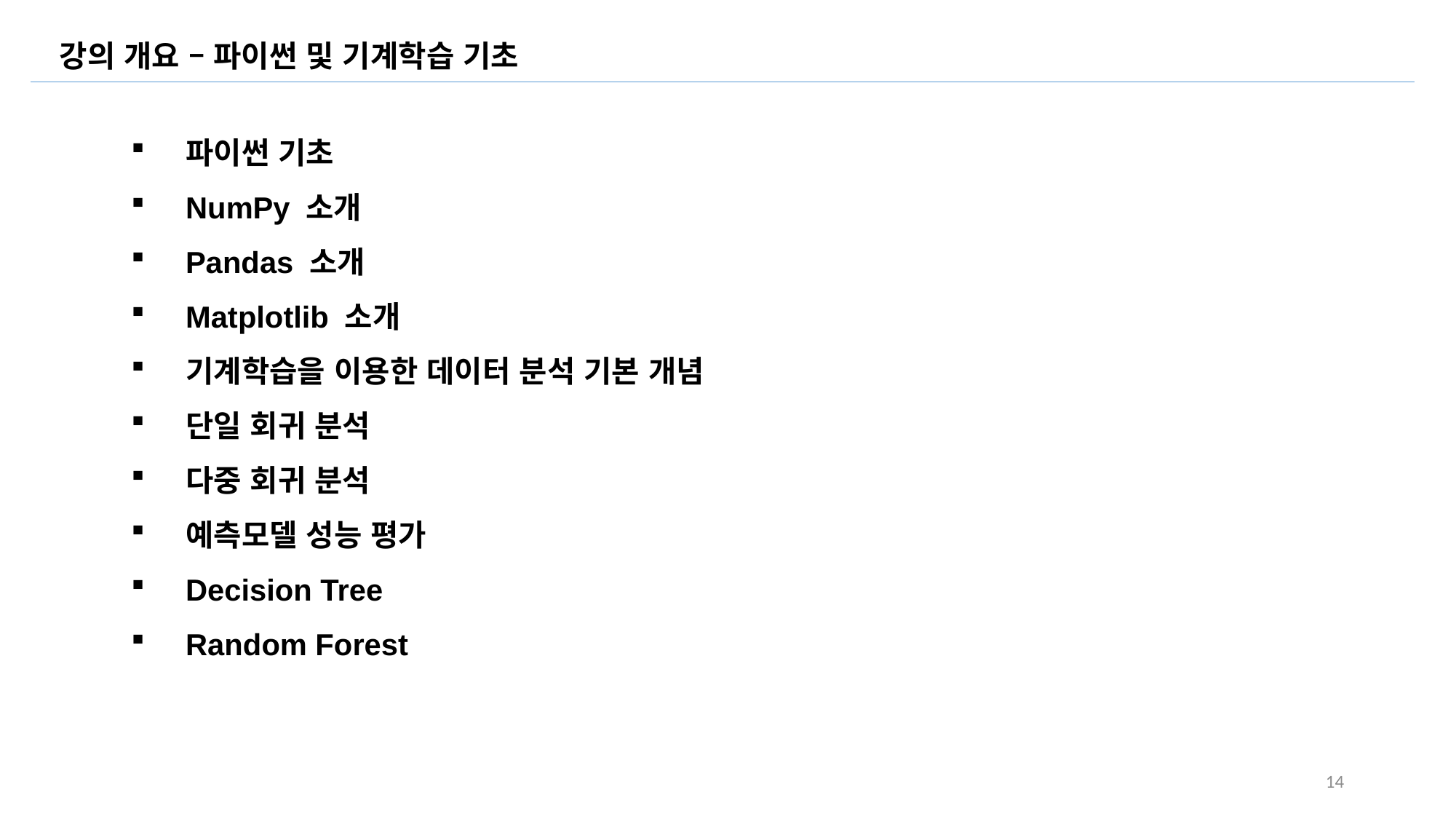

강의 개요 – 파이썬 및 기계학습 기초
파이썬 기초
NumPy 소개
Pandas 소개
Matplotlib 소개
기계학습을 이용한 데이터 분석 기본 개념
단일 회귀 분석
다중 회귀 분석
예측모델 성능 평가
Decision Tree
Random Forest

14